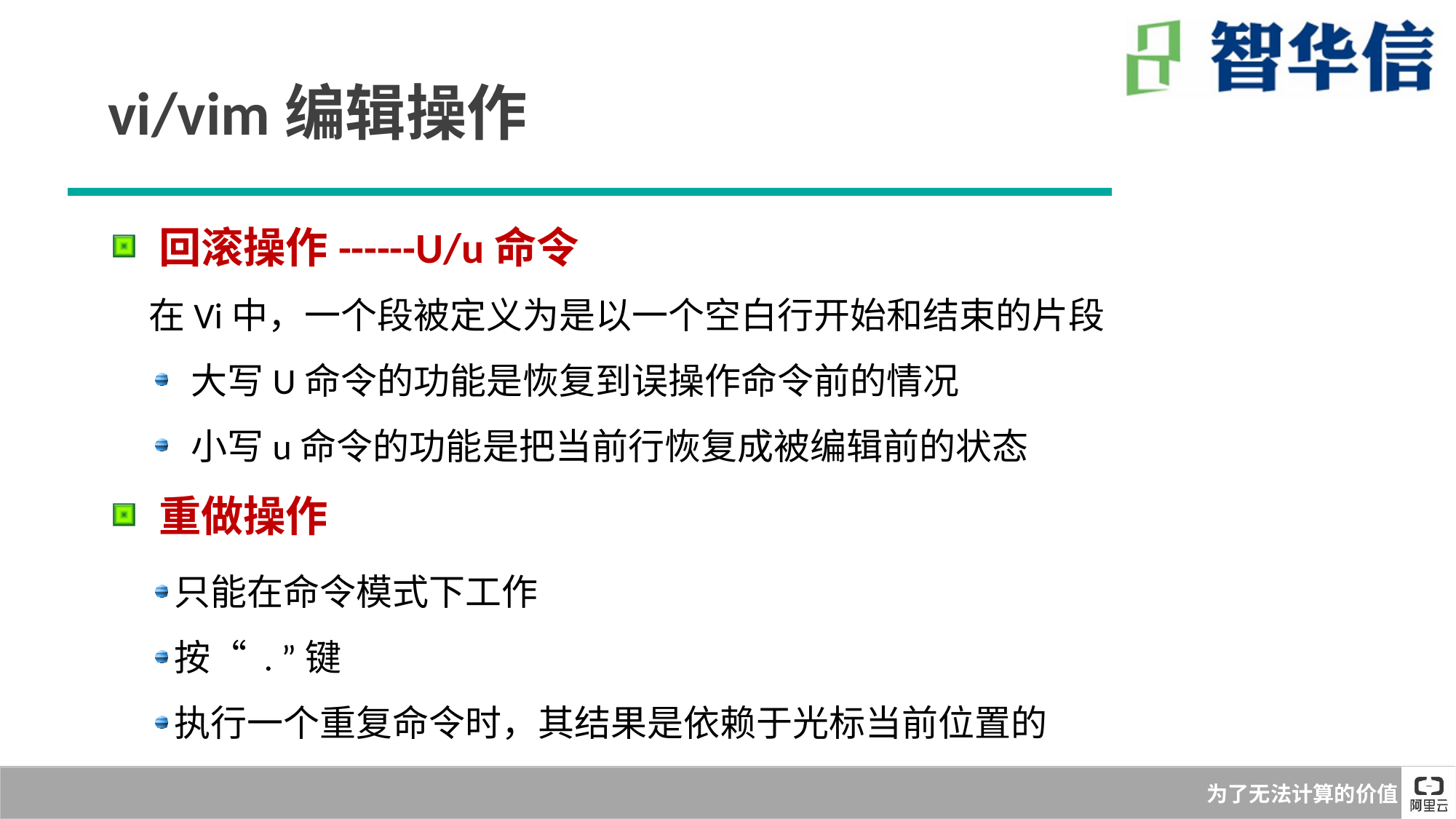

vi/vim编辑操作
 回滚操作------U/u命令
在Vi中，一个段被定义为是以一个空白行开始和结束的片段
 大写U命令的功能是恢复到误操作命令前的情况
 小写u命令的功能是把当前行恢复成被编辑前的状态
 重做操作
只能在命令模式下工作
按“ . ”键
执行一个重复命令时，其结果是依赖于光标当前位置的